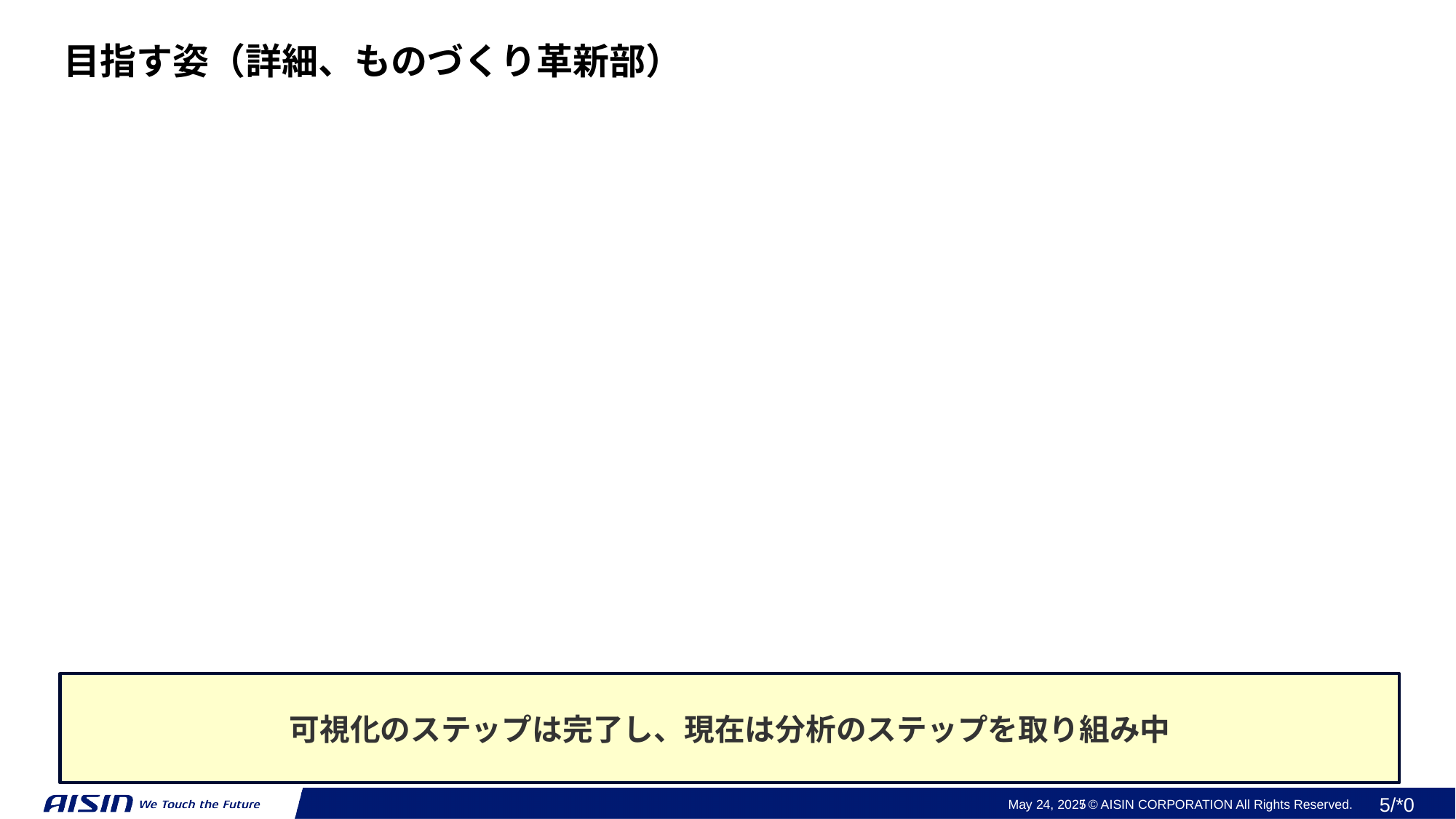

目指す姿（詳細、ものづくり革新部）

可視化のステップは完了し、現在は分析のステップを取り組み中
May 24, 2025